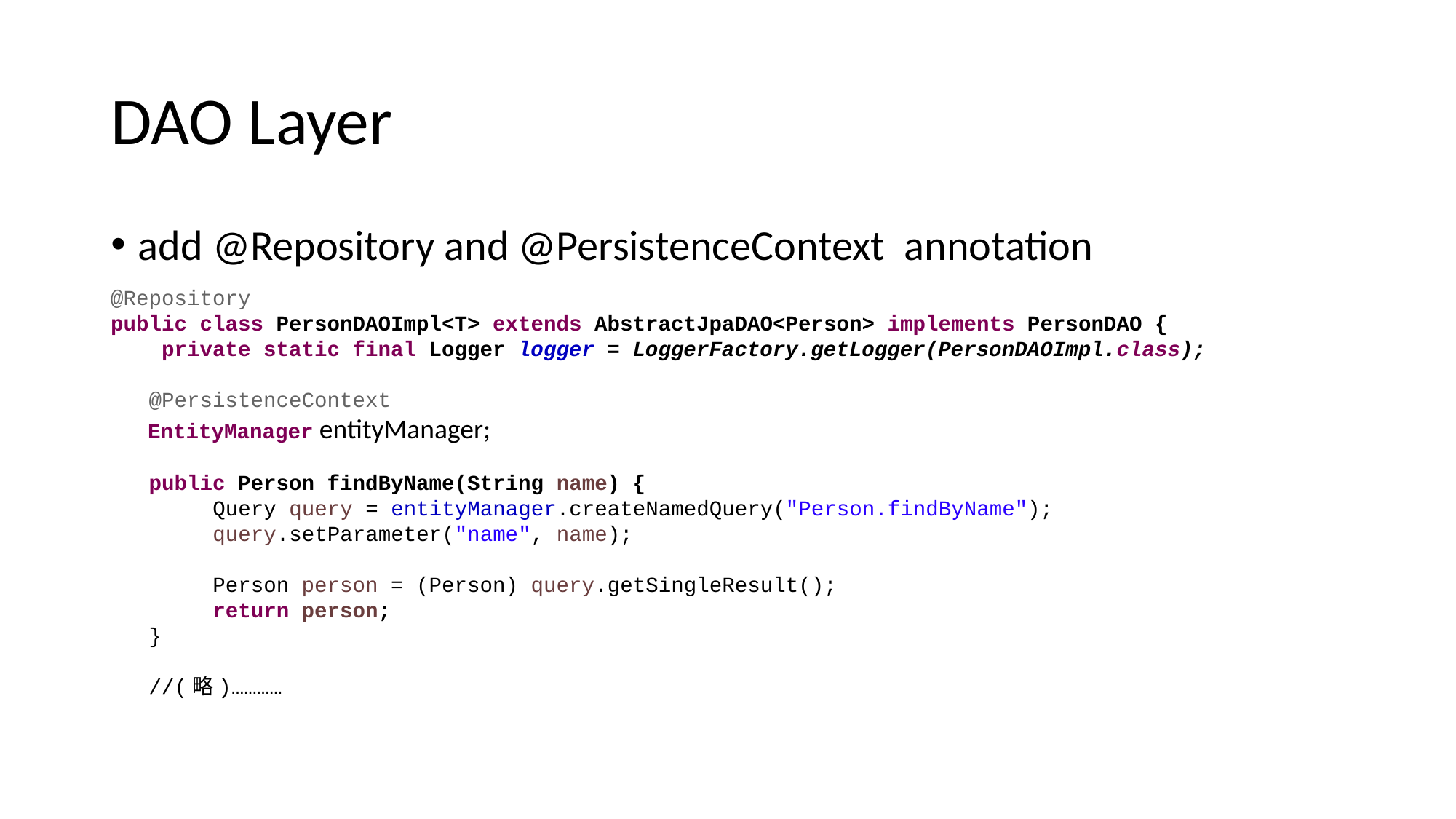

# DAO Layer
add @Repository and @PersistenceContext  annotation
@Repository
public class PersonDAOImpl<T> extends AbstractJpaDAO<Person> implements PersonDAO {
    private static final Logger logger = LoggerFactory.getLogger(PersonDAOImpl.class);

   @PersistenceContext
      EntityManager entityManager;

   public Person findByName(String name) {
        Query query = entityManager.createNamedQuery("Person.findByName");
        query.setParameter("name", name);

        Person person = (Person) query.getSingleResult();
        return person;
   }

   //(略)…………